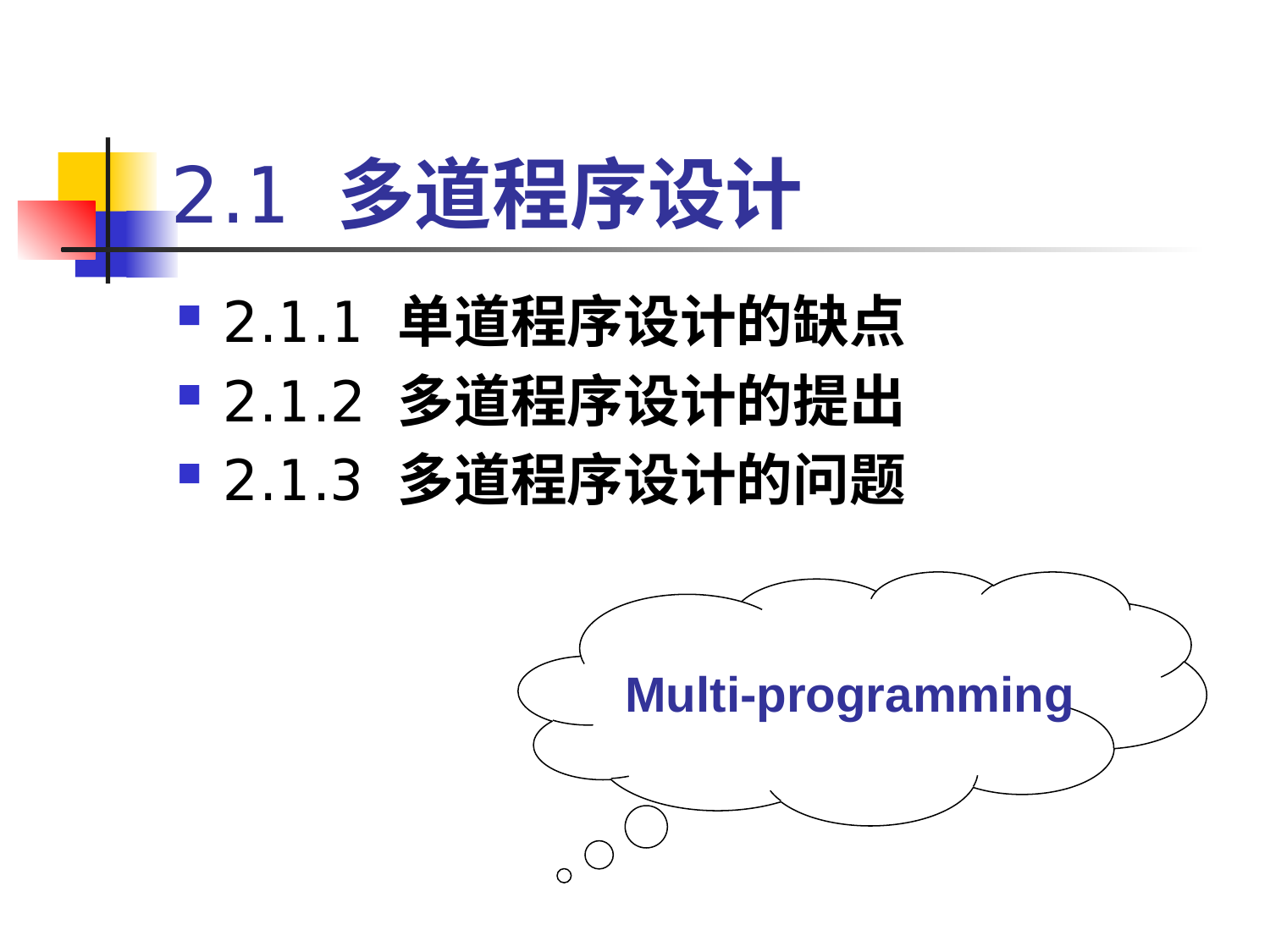

# 2.1 多道程序设计
2.1.1 单道程序设计的缺点
2.1.2 多道程序设计的提出
2.1.3 多道程序设计的问题

  Multi-programming